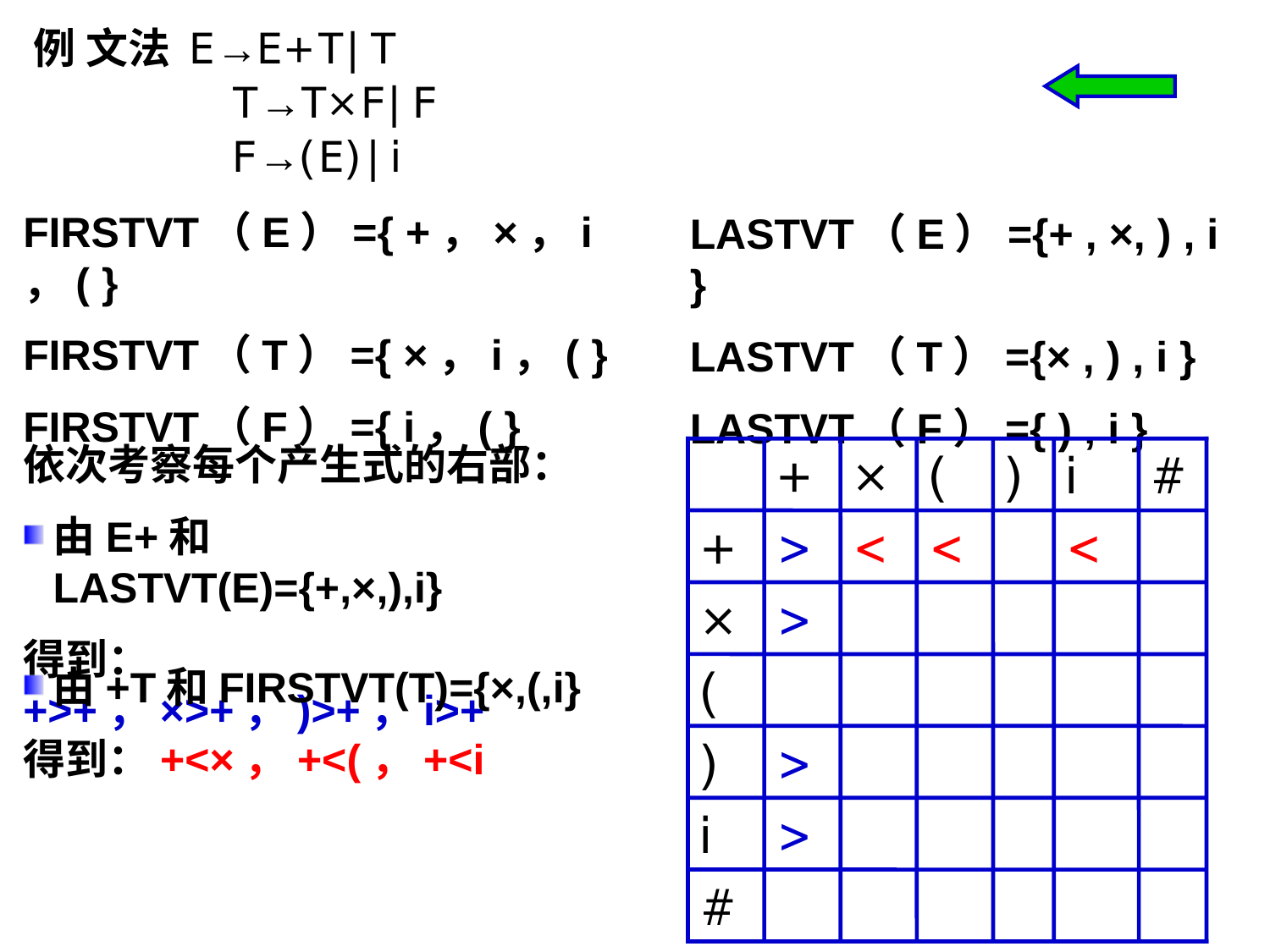

例 文法 E→E+T|T
		  T→T×F|F
		  F→(E)|i

FIRSTVT（E）={ +，×，i，( }
FIRSTVT（T）={ ×，i，( }
FIRSTVT（F）={ i，( }
LASTVT（E）={+ , ×, ) , i }
LASTVT（T）={× , ) , i }
LASTVT（F）={ ) , i }
依次考察每个产生式的右部：
由E+和LASTVT(E)={+,×,),i}
得到：+>+，×>+，)>+，i>+

+

×

(

)

i

#

+

>
>
>
>
<
<
<
×

由+T和FIRSTVT(T)={×,(,i}
得到：+<×，+<(，+<i
(

)

i

#